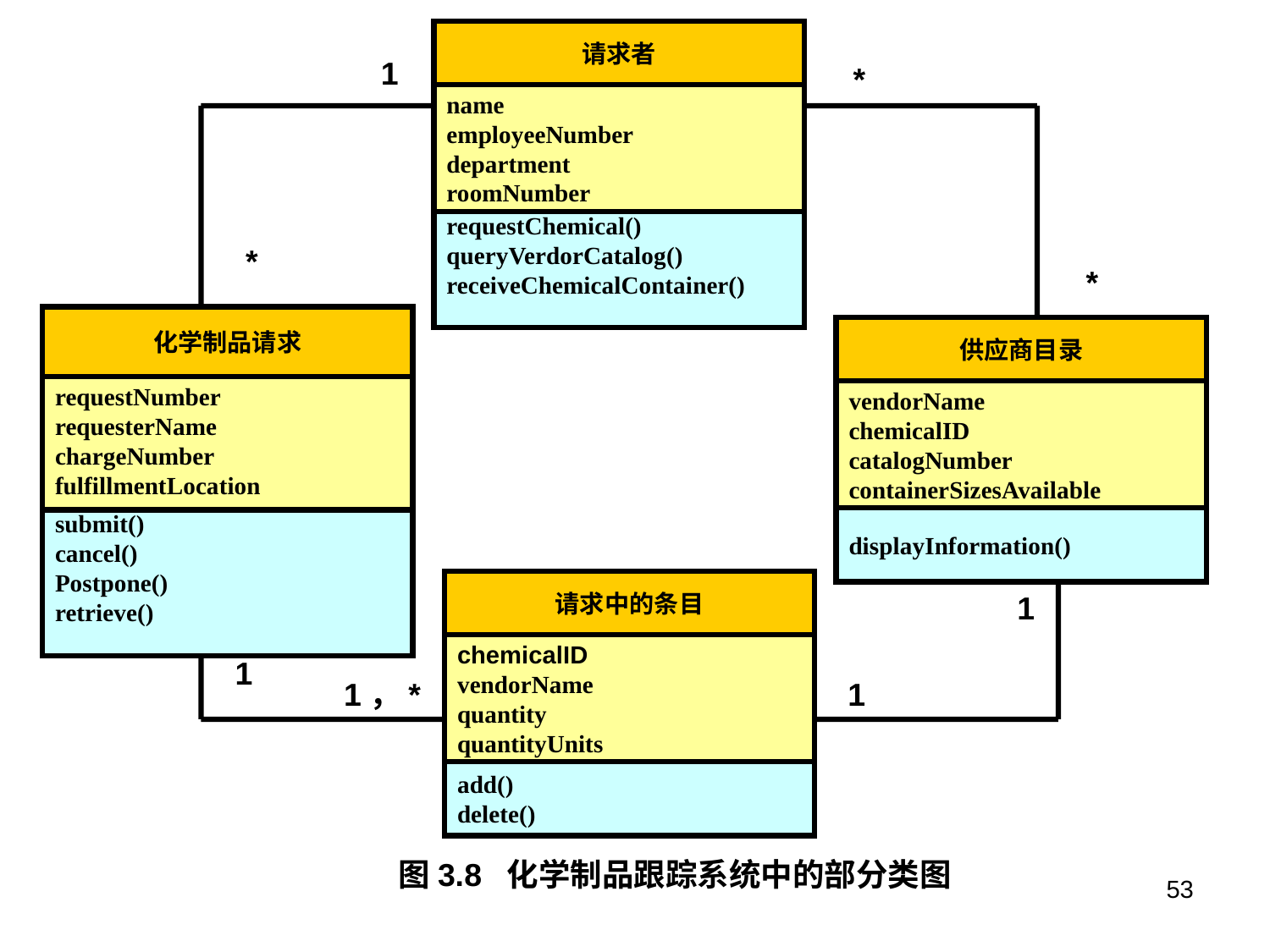

请求者
name
employeeNumber
department
roomNumber

requestChemical()
queryVerdorCatalog()
receiveChemicalContainer()

化学制品请求
供应商目录
requestNumber
requesterName
chargeNumber
fulfillmentLocation
vendorName
chemicalID
catalogNumber
containerSizesAvailable
submit()
cancel()
Postpone()
retrieve()

displayInformation()

请求中的条目

chemicalID
vendorName
quantity
quantityUnits

add()
delete()
1
*
*
*
1
1
1，*
1
图3.8  化学制品跟踪系统中的部分类图
53